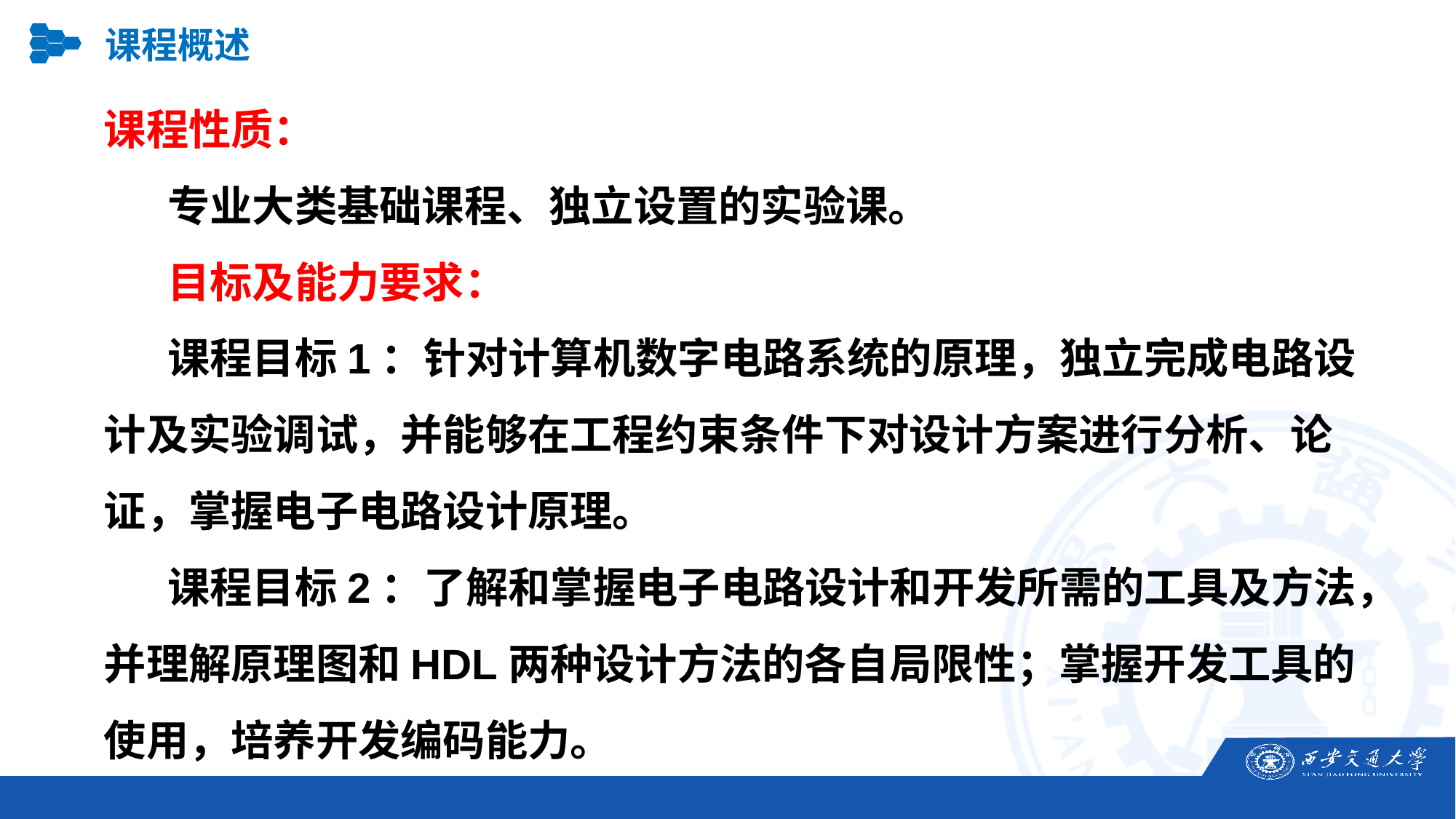

课程概述
课程性质：
专业大类基础课程、独立设置的实验课。
目标及能力要求：
课程目标1：针对计算机数字电路系统的原理，独立完成电路设计及实验调试，并能够在工程约束条件下对设计方案进行分析、论证，掌握电子电路设计原理。
课程目标2：了解和掌握电子电路设计和开发所需的工具及方法，并理解原理图和HDL两种设计方法的各自局限性；掌握开发工具的使用，培养开发编码能力。